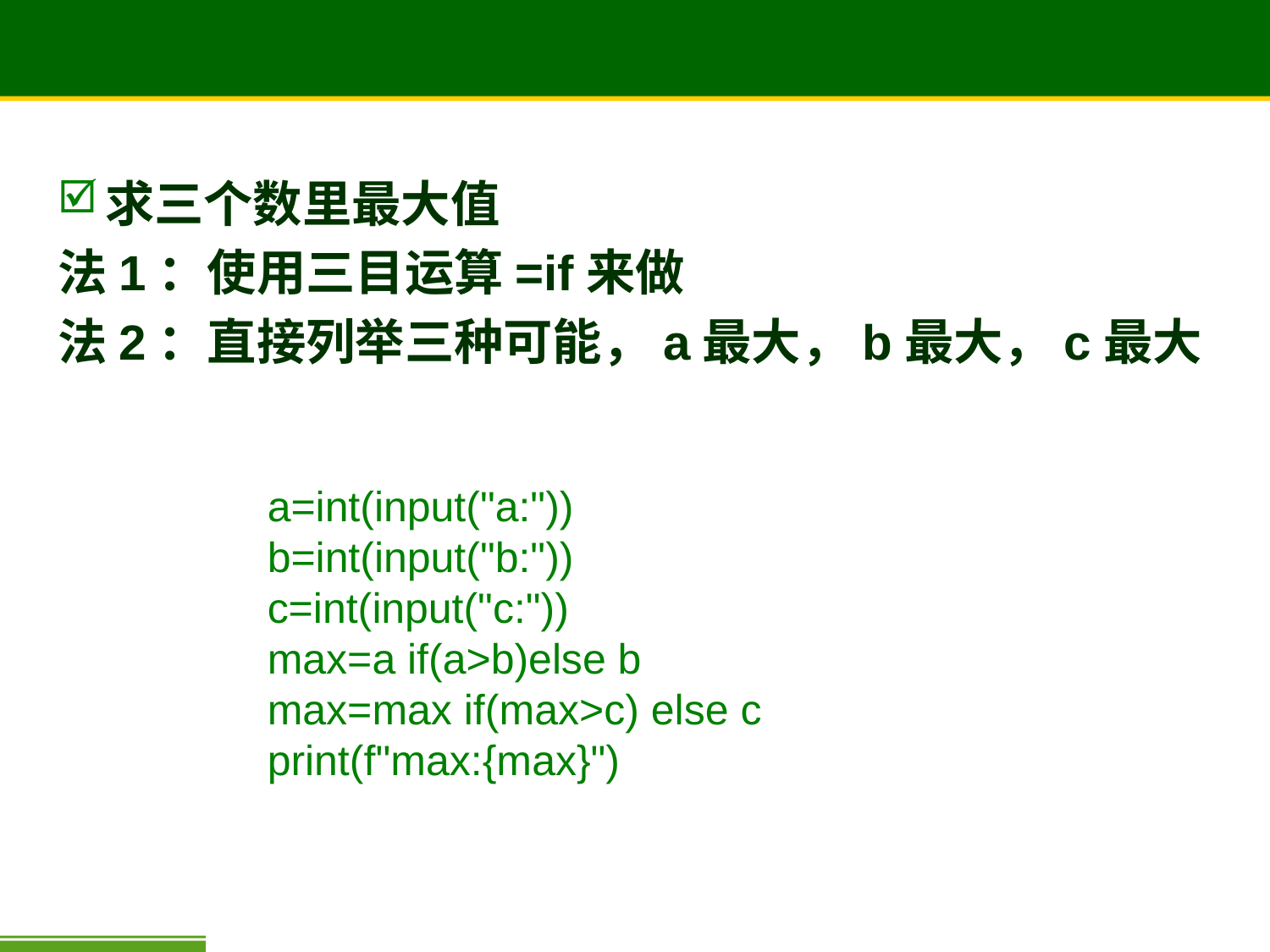

#
求三个数里最大值
法1：使用三目运算=if来做
法2：直接列举三种可能，a最大，b最大，c最大
a=int(input("a:"))
b=int(input("b:"))
c=int(input("c:"))
max=a if(a>b)else b
max=max if(max>c) else c
print(f"max:{max}")